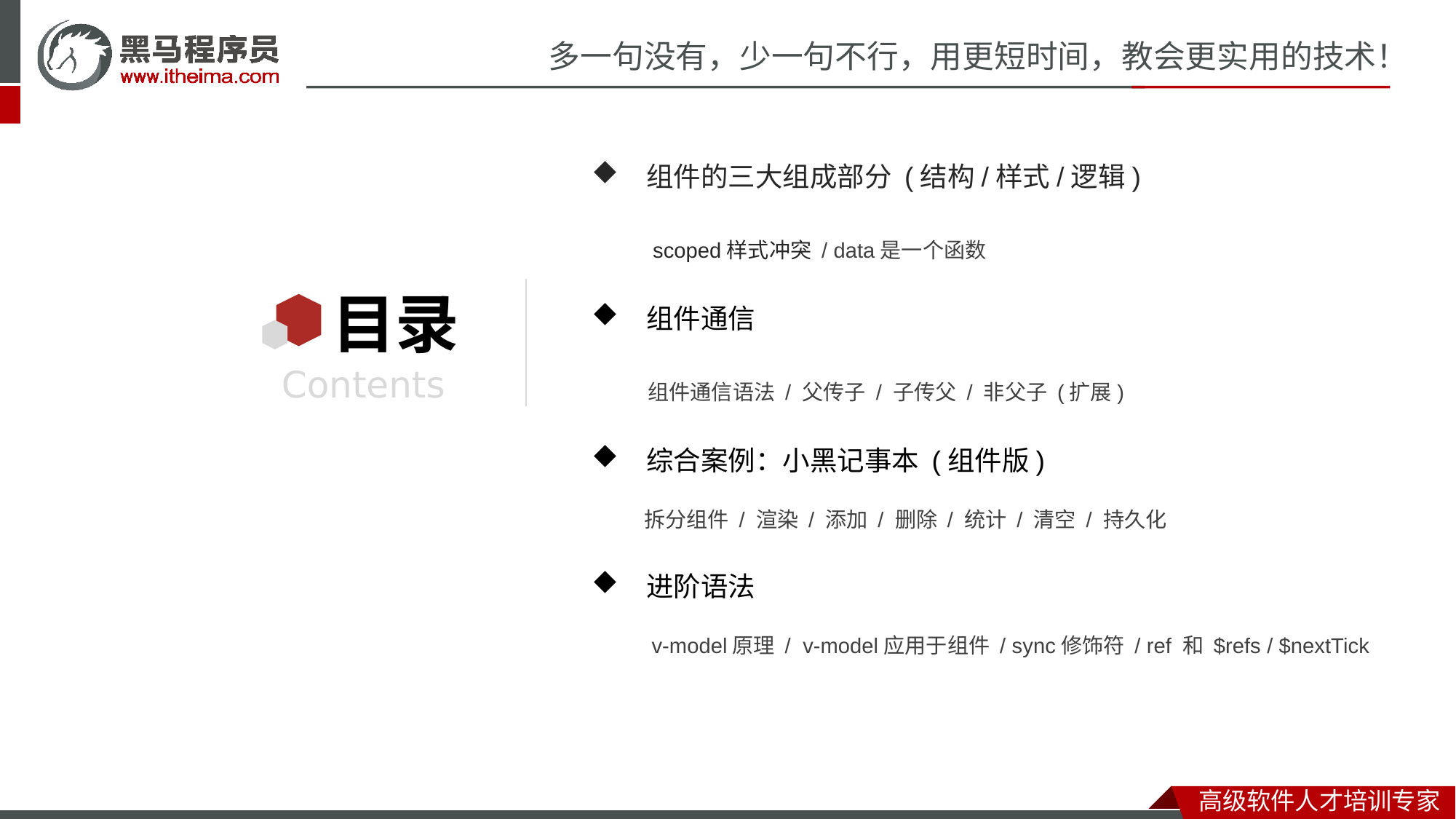

组件的三大组成部分 (结构/样式/逻辑)
        scoped样式冲突 / data是一个函数
组件通信
        组件通信语法 / 父传子 / 子传父 / 非父子 (扩展)
综合案例：小黑记事本 (组件版)
          拆分组件 / 渲染 / 添加 / 删除 / 统计 / 清空 / 持久化
进阶语法
          v-model原理 /  v-model应用于组件 / sync修饰符 / ref 和 $refs / $nextTick